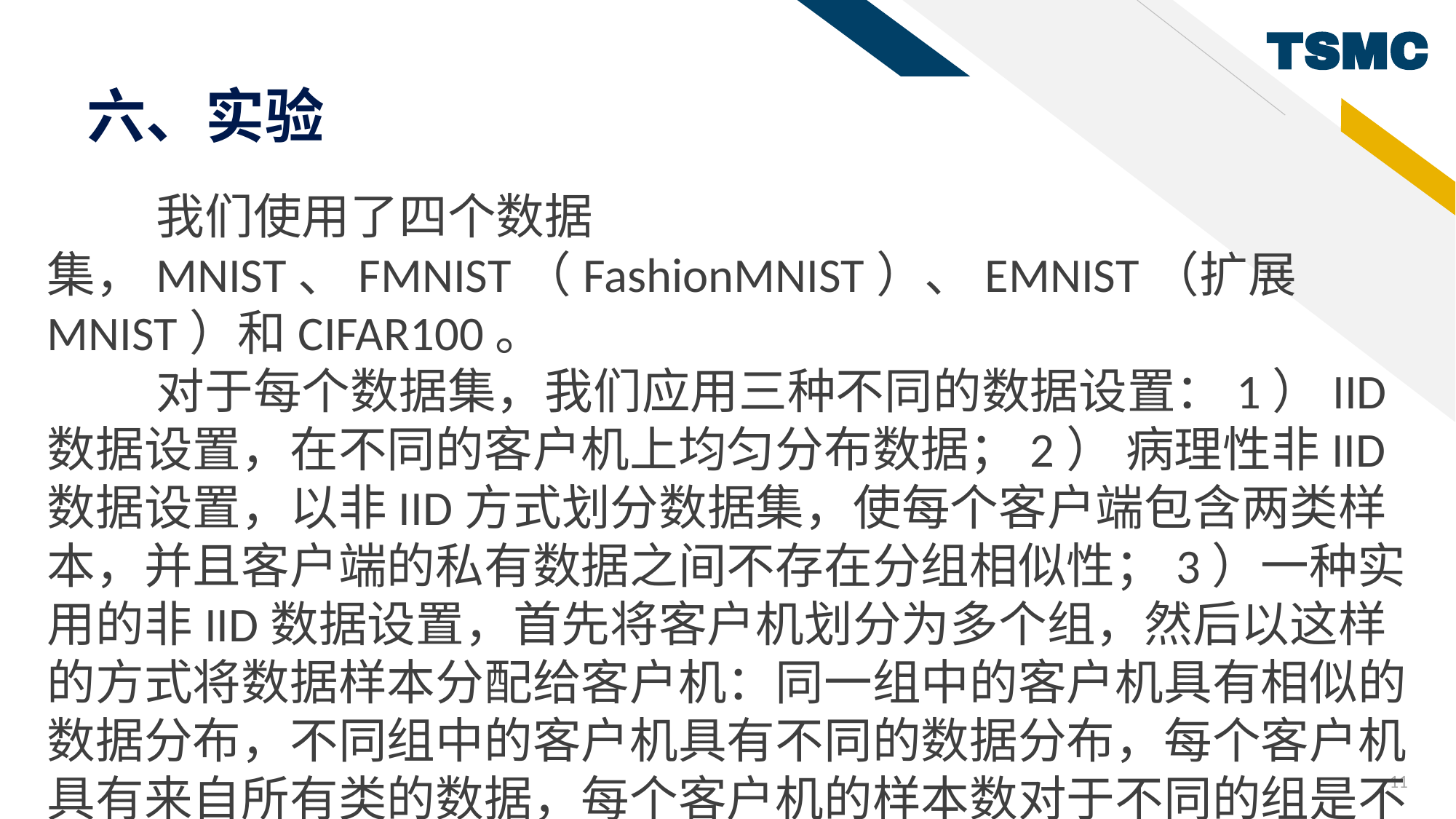

# 六、实验
	我们使用了四个数据集，MNIST、FMNIST（FashionMNIST）、EMNIST（扩展MNIST）和CIFAR100。
	对于每个数据集，我们应用三种不同的数据设置：1）IID数据设置，在不同的客户机上均匀分布数据；2） 病理性非IID数据设置，以非IID方式划分数据集，使每个客户端包含两类样本，并且客户端的私有数据之间不存在分组相似性；3）一种实用的非IID数据设置，首先将客户机划分为多个组，然后以这样的方式将数据样本分配给客户机：同一组中的客户机具有相似的数据分布，不同组中的客户机具有不同的数据分布，每个客户机具有来自所有类的数据，每个客户机的样本数对于不同的组是不同的。
11